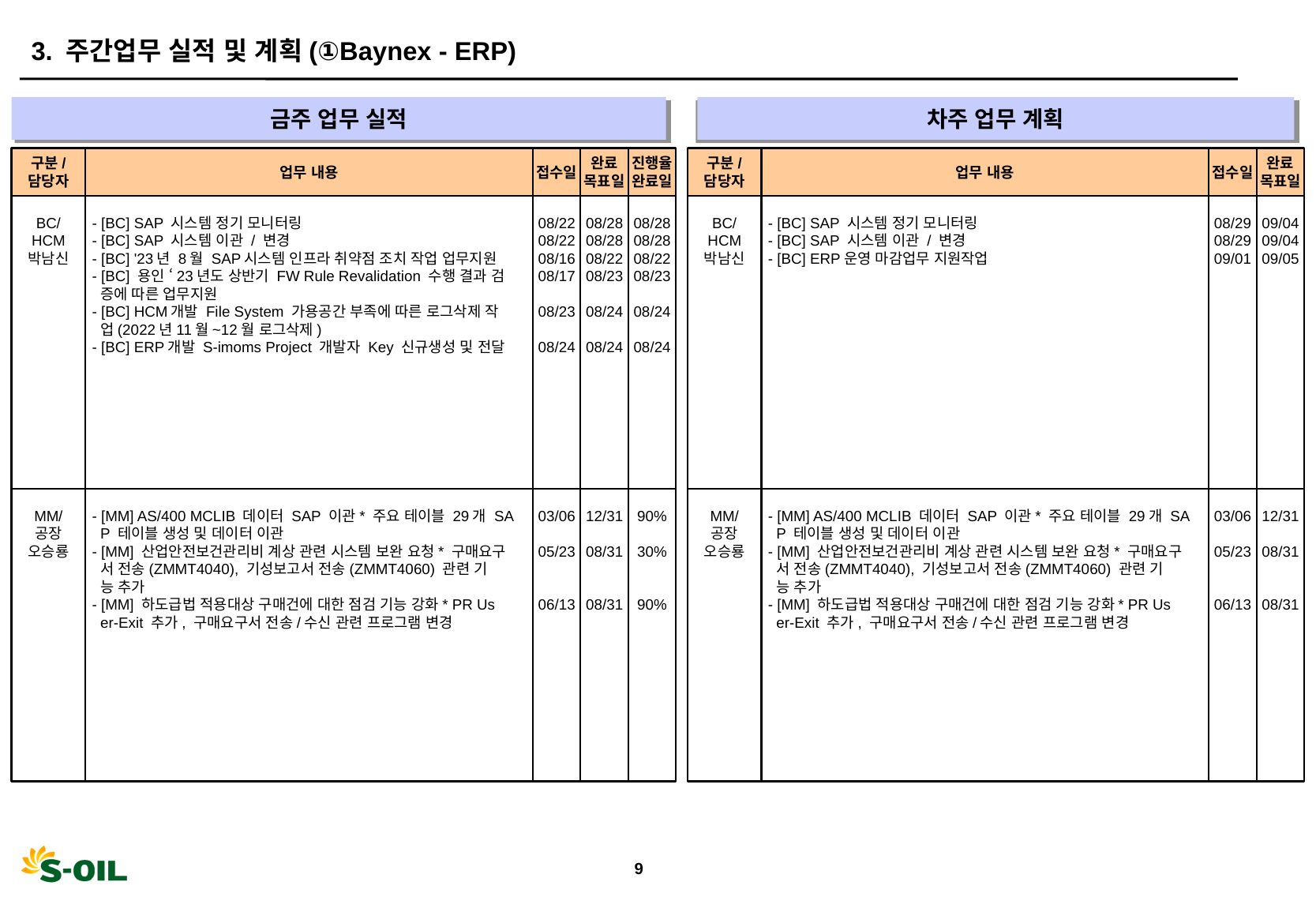

3. 주간업무 실적 및 계획(①Baynex - ERP)
금주 업무 실적
차주 업무 계획
" "
" "
구분/
담당자
업무 내용
접수일
완료
목표일
진행율
완료일
구분/
담당자
업무 내용
접수일
완료
목표일
BC/
HCM
박남신

- [BC] SAP 시스템 정기 모니터링
- [BC] SAP 시스템 이관 / 변경
- [BC] '23년 8월 SAP시스템 인프라 취약점 조치 작업 업무지원
- [BC] 용인 ‘23년도 상반기 FW Rule Revalidation 수행 결과 검
  증에 따른 업무지원
- [BC] HCM개발 File System 가용공간 부족에 따른 로그삭제 작
  업(2022년11월~12월 로그삭제)
- [BC] ERP개발 S-imoms Project 개발자 Key 신규생성 및 전달
08/22
08/22
08/16
08/17
08/23
08/24
08/28
08/28
08/22
08/23
08/24
08/24
08/28
08/28
08/22
08/23
08/24
08/24
BC/
HCM
박남신

- [BC] SAP 시스템 정기 모니터링
- [BC] SAP 시스템 이관 / 변경
- [BC] ERP운영 마감업무 지원작업
08/29
08/29
09/01
09/04
09/04
09/05
MM/
공장
오승룡

- [MM] AS/400 MCLIB 데이터 SAP 이관* 주요 테이블 29개 SA
  P 테이블 생성 및 데이터 이관
- [MM] 산업안전보건관리비 계상 관련 시스템 보완 요청* 구매요구
  서 전송(ZMMT4040), 기성보고서 전송(ZMMT4060) 관련 기
  능 추가
- [MM] 하도급법 적용대상 구매건에 대한 점검 기능 강화* PR Us
  er-Exit 추가, 구매요구서 전송/수신 관련 프로그램 변경
03/06
05/23
06/13
12/31
08/31
08/31
90%
30%
90%
MM/
공장
오승룡

- [MM] AS/400 MCLIB 데이터 SAP 이관* 주요 테이블 29개 SA
  P 테이블 생성 및 데이터 이관
- [MM] 산업안전보건관리비 계상 관련 시스템 보완 요청* 구매요구
  서 전송(ZMMT4040), 기성보고서 전송(ZMMT4060) 관련 기
  능 추가
- [MM] 하도급법 적용대상 구매건에 대한 점검 기능 강화* PR Us
  er-Exit 추가, 구매요구서 전송/수신 관련 프로그램 변경
03/06
05/23
06/13
12/31
08/31
08/31